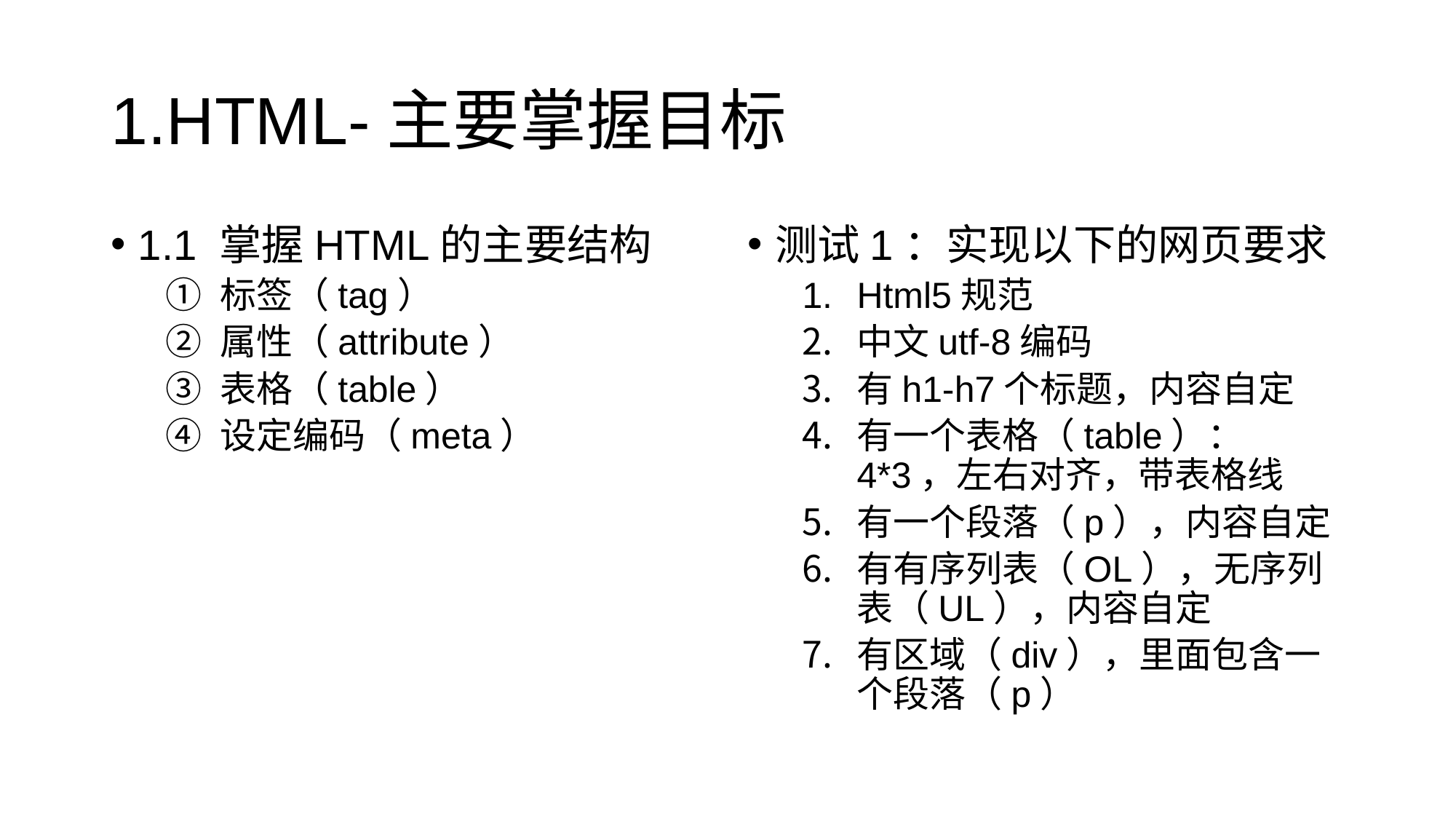

# 1.HTML-主要掌握目标
1.1 掌握HTML的主要结构
标签（tag）
属性（attribute）
表格（table）
设定编码（meta）

测试1：实现以下的网页要求
Html5规范
中文utf-8编码
有h1-h7个标题，内容自定
有一个表格（table）：4*3，左右对齐，带表格线
有一个段落（p），内容自定
有有序列表（OL），无序列表（UL），内容自定
有区域（div），里面包含一个段落（p）